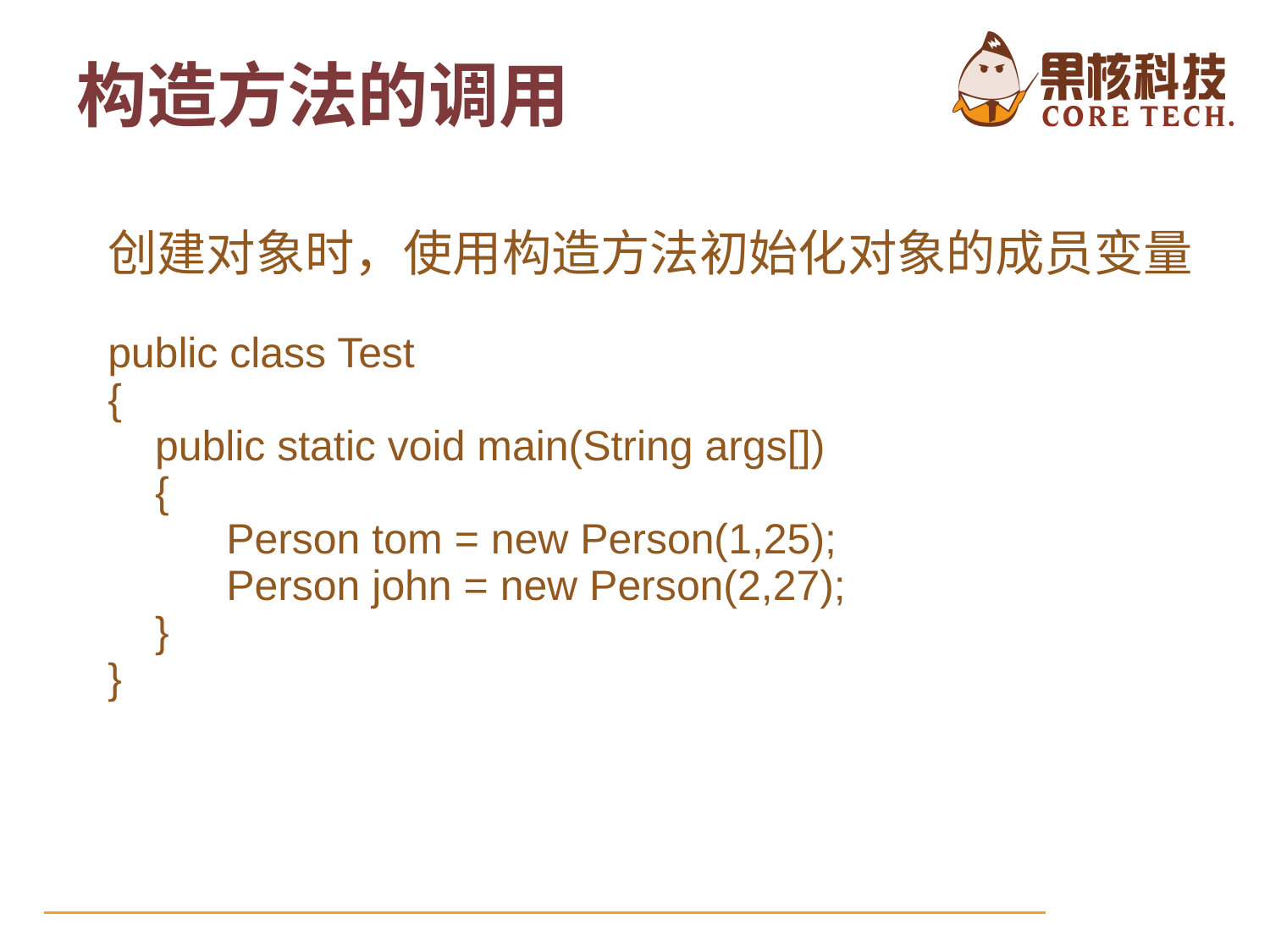

构造方法的调用
创建对象时，使用构造方法初始化对象的成员变量
public class Test
{
    public static void main(String args[])
    {
          Person tom = new Person(1,25);
          Person john = new Person(2,27);
    }
}